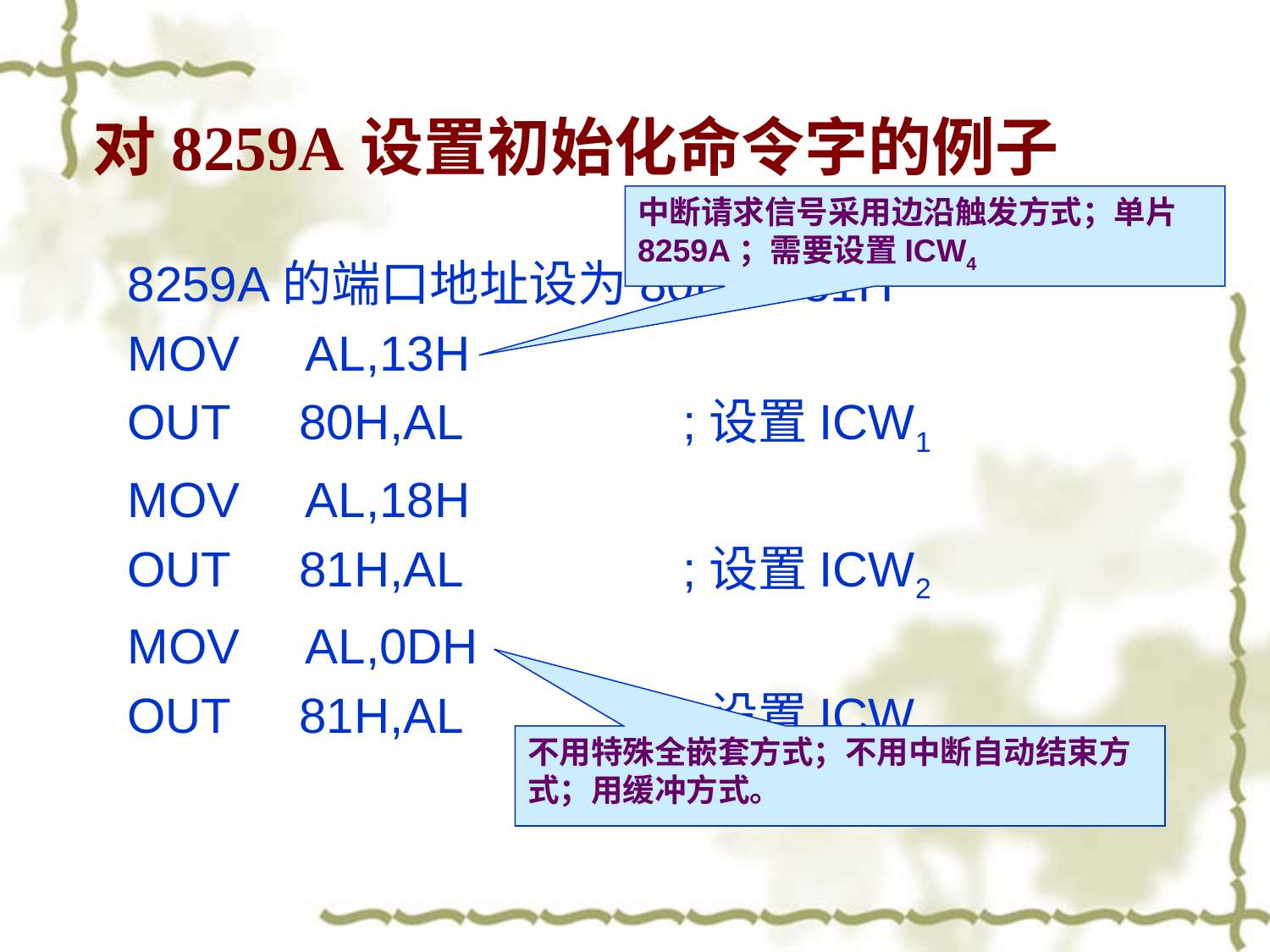

# 对8259A设置初始化命令字的例子
中断请求信号采用边沿触发方式；单片8259A；需要设置ICW4
8259A的端口地址设为80H、81H
MOV     AL,13H
OUT     80H,AL		;设置ICW1
MOV     AL,18H
OUT     81H,AL		;设置ICW2
MOV     AL,0DH
OUT     81H,AL		;设置ICW4
不用特殊全嵌套方式；不用中断自动结束方式；用缓冲方式。
63